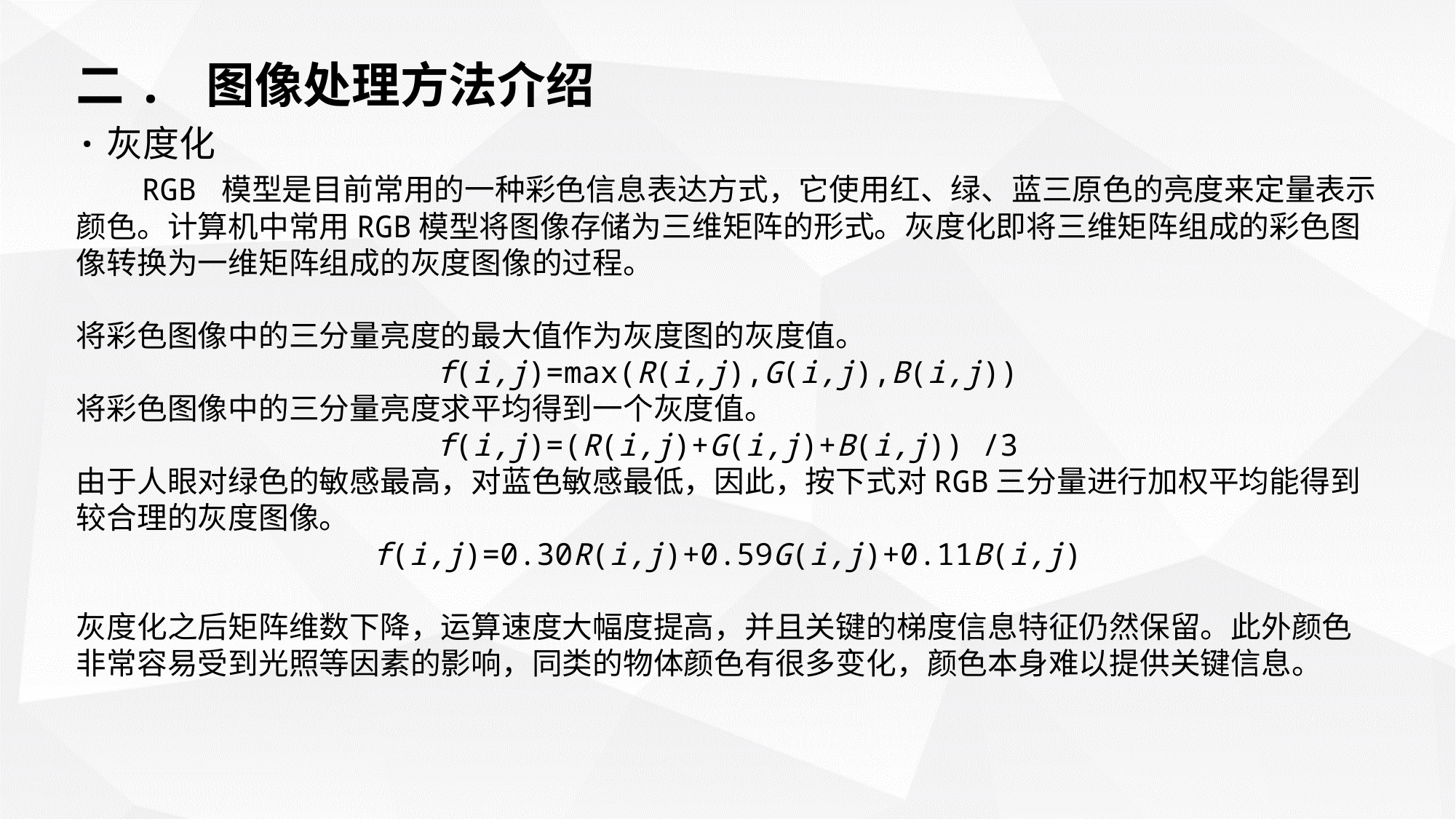

二. 图像处理方法介绍
·灰度化
        RGB 模型是目前常用的一种彩色信息表达方式，它使用红、绿、蓝三原色的亮度来定量表示颜色。计算机中常用RGB模型将图像存储为三维矩阵的形式。灰度化即将三维矩阵组成的彩色图像转换为一维矩阵组成的灰度图像的过程。

将彩色图像中的三分量亮度的最大值作为灰度图的灰度值。
f(i,j)=max(R(i,j),G(i,j),B(i,j))
将彩色图像中的三分量亮度求平均得到一个灰度值。
f(i,j)=(R(i,j)+G(i,j)+B(i,j)) /3
由于人眼对绿色的敏感最高，对蓝色敏感最低，因此，按下式对RGB三分量进行加权平均能得到较合理的灰度图像。
f(i,j)=0.30R(i,j)+0.59G(i,j)+0.11B(i,j)

灰度化之后矩阵维数下降，运算速度大幅度提高，并且关键的梯度信息特征仍然保留。此外颜色非常容易受到光照等因素的影响，同类的物体颜色有很多变化，颜色本身难以提供关键信息。